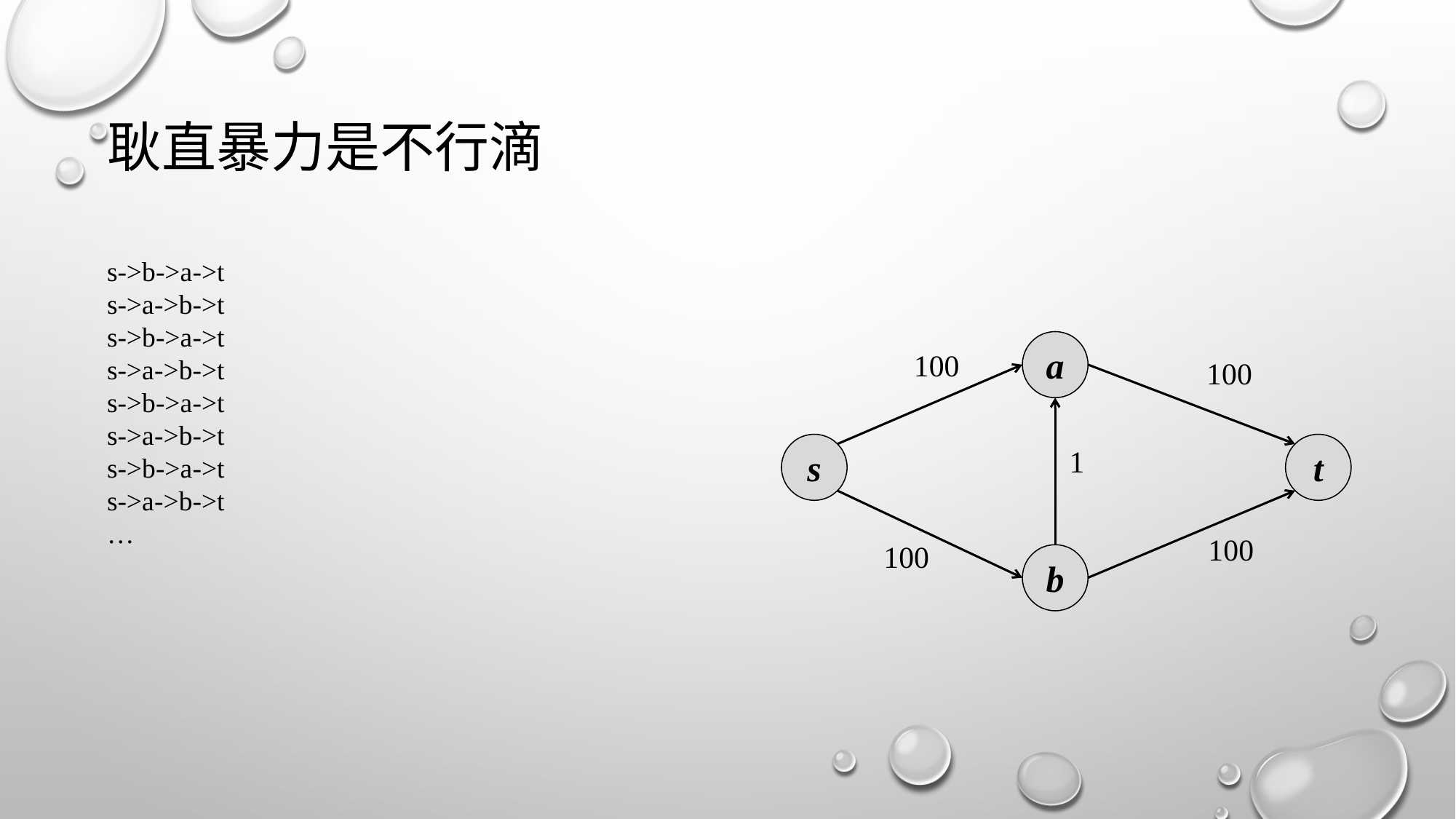

# 耿直暴力是不行滴
s->b->a->t
s->a->b->t
s->b->a->t
s->a->b->t
s->b->a->t
s->a->b->t
s->b->a->t
s->a->b->t
…
100
a
100
1
s
t
100
100
b